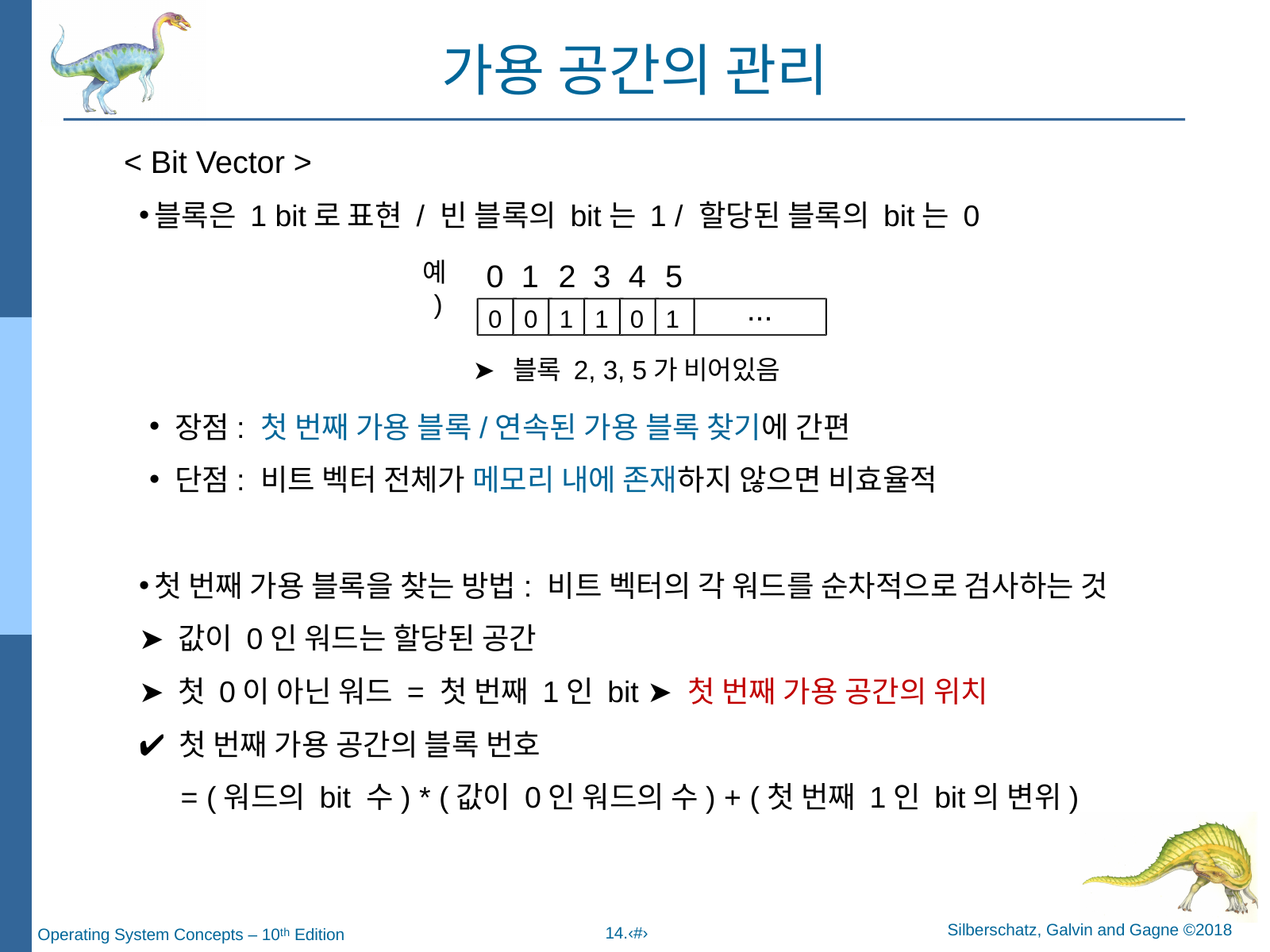

가용 공간의 관리

< Bit Vector >
블록은 1 bit로 표현 / 빈 블록의 bit는 1 / 할당된 블록의 bit는 0

장점: 첫 번째 가용 블록/연속된 가용 블록 찾기에 간편
단점: 비트 벡터 전체가 메모리 내에 존재하지 않으면 비효율적

첫 번째 가용 블록을 찾는 방법: 비트 벡터의 각 워드를 순차적으로 검사하는 것
➤ 값이 0인 워드는 할당된 공간
➤ 첫 0이 아닌 워드 = 첫 번째 1인 bit ➤ 첫 번째 가용 공간의 위치
✔️ 첫 번째 가용 공간의 블록 번호
     = (워드의 bit 수) * (값이 0인 워드의 수) + (첫 번째 1인 bit의 변위)
0
1
2
3
4
5
...

0
0
1
1
0
1
예)

➤  블록 2, 3, 5가 비어있음

Silberschatz, Galvin and Gagne ©2018
14.‹#›
Operating System Concepts – 10ᵗʰ Edition